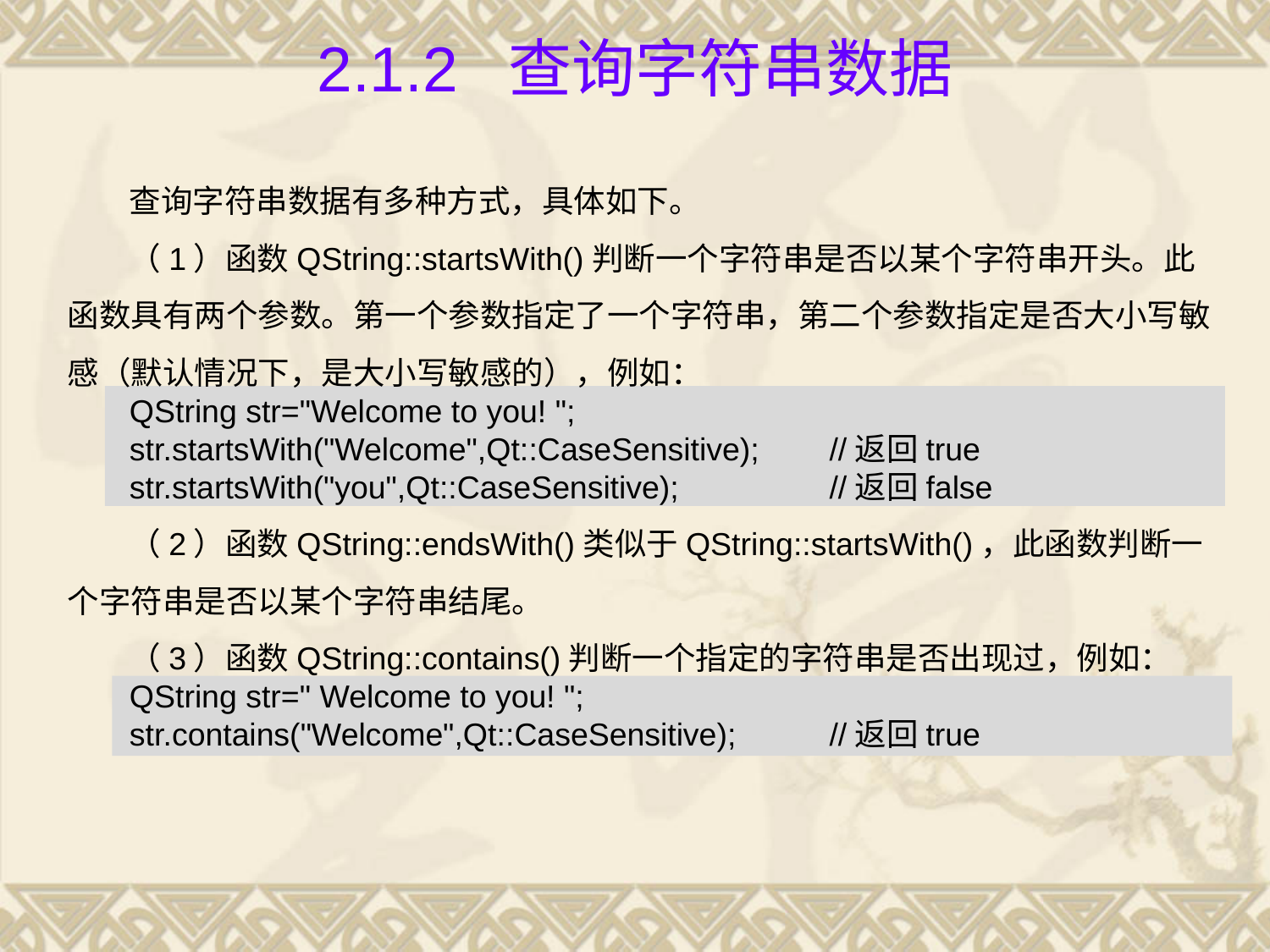

# 2.1.2  查询字符串数据
查询字符串数据有多种方式，具体如下。
（1）函数QString::startsWith()判断一个字符串是否以某个字符串开头。此函数具有两个参数。第一个参数指定了一个字符串，第二个参数指定是否大小写敏感（默认情况下，是大小写敏感的），例如：
QString str="Welcome to you! ";
str.startsWith("Welcome",Qt::CaseSensitive); 	//返回true
str.startsWith("you",Qt::CaseSensitive);      	//返回false
（2）函数QString::endsWith()类似于QString::startsWith()，此函数判断一个字符串是否以某个字符串结尾。
（3）函数QString::contains()判断一个指定的字符串是否出现过，例如：
QString str=" Welcome to you! ";
str.contains("Welcome",Qt::CaseSensitive);   	//返回true